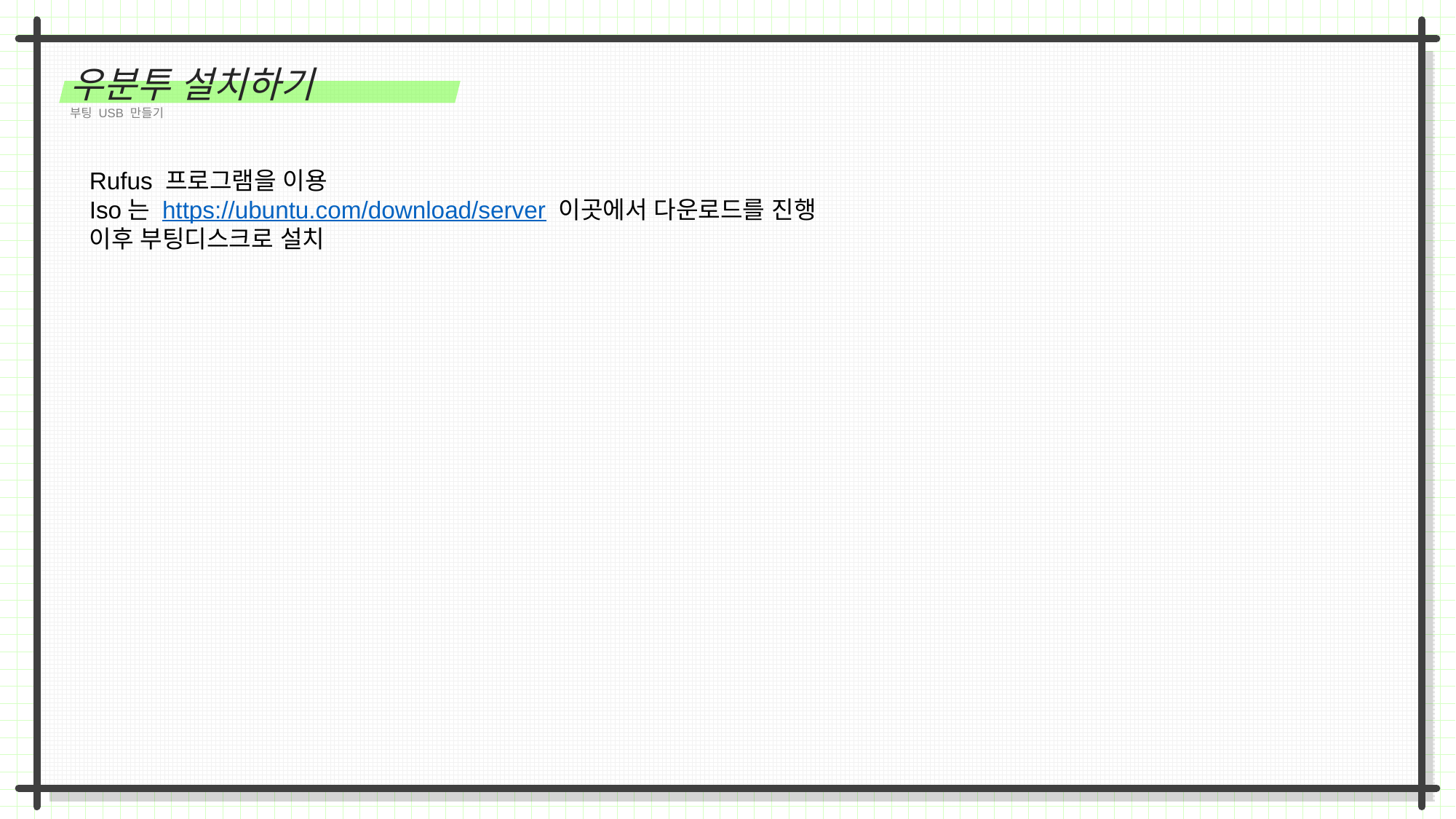

우분투 설치하기
부팅 USB 만들기

Rufus 프로그램을 이용
Iso는 https://ubuntu.com/download/server 이곳에서 다운로드를 진행
이후 부팅디스크로 설치